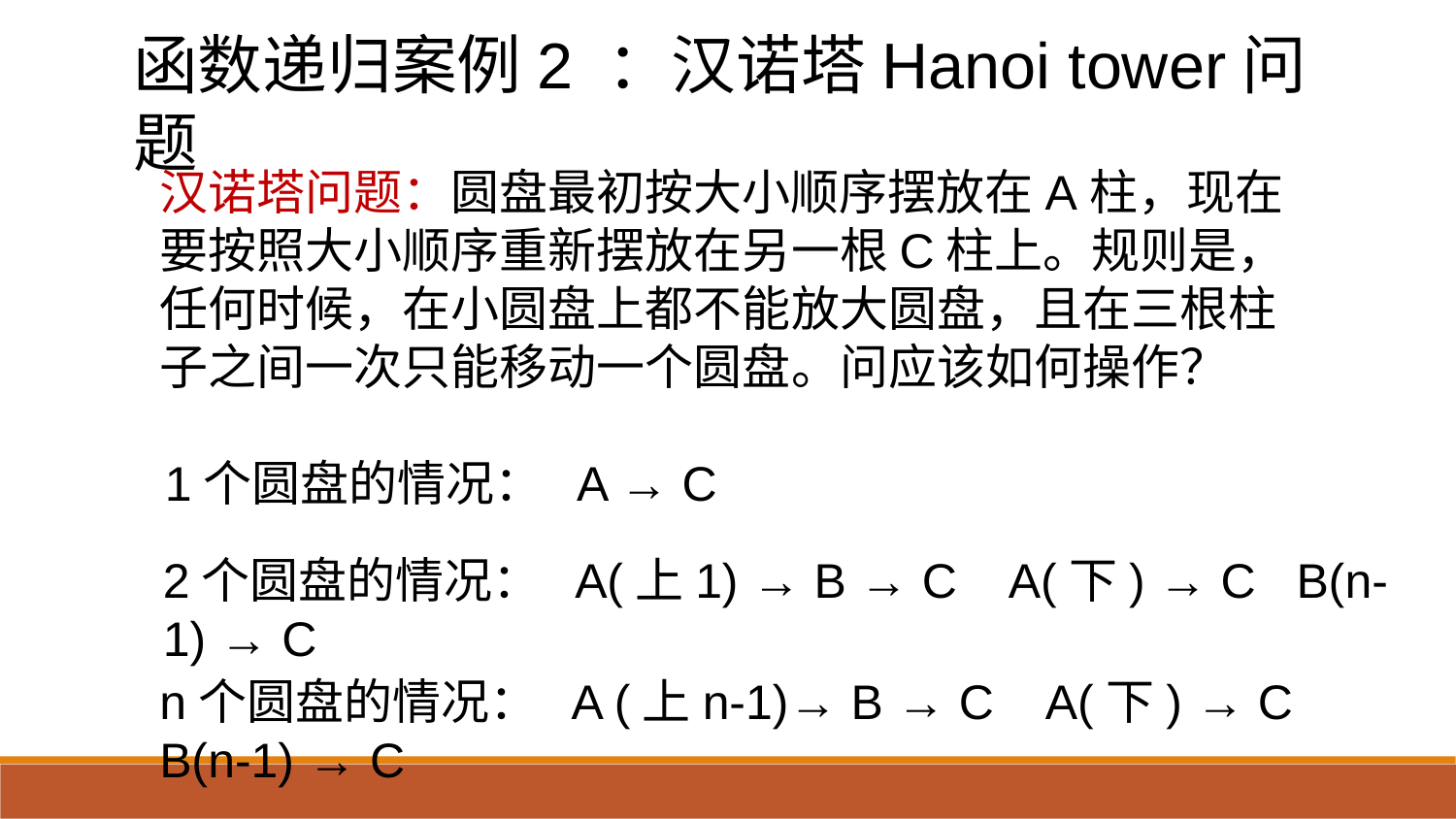

函数递归案例2 ：汉诺塔Hanoi tower问题
汉诺塔问题：圆盘最初按大小顺序摆放在A柱，现在要按照大小顺序重新摆放在另一根C柱上。规则是，任何时候，在小圆盘上都不能放大圆盘，且在三根柱子之间一次只能移动一个圆盘。问应该如何操作？
1个圆盘的情况：  A → C
2个圆盘的情况：  A(上1) → B → C    A(下) → C   B(n-1) → C
n个圆盘的情况：  A (上n-1)→ B → C    A(下) → C   B(n-1) → C